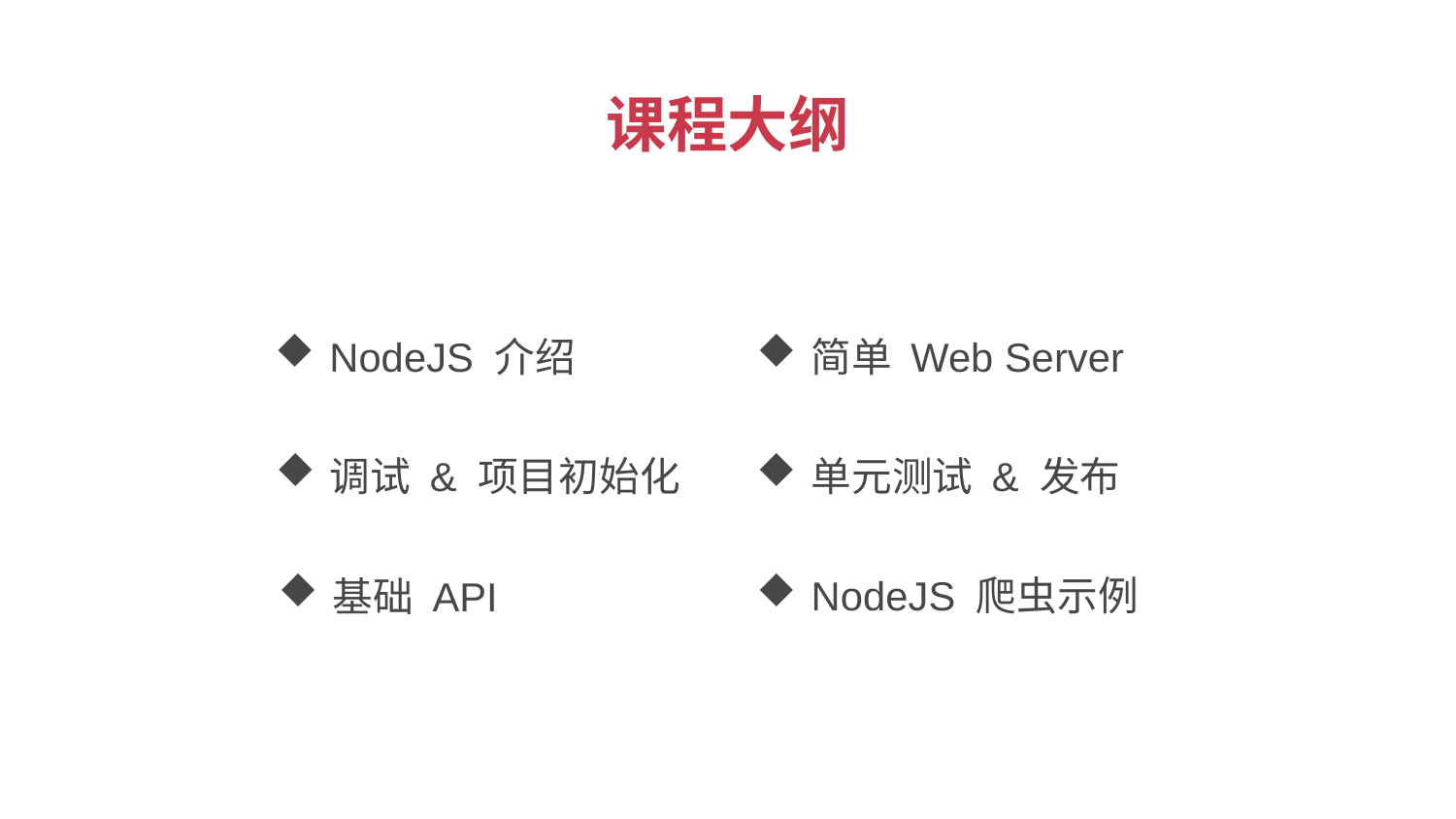

课程大纲
NodeJS 介绍
简单 Web Server
调试 & 项目初始化
单元测试 & 发布
NodeJS 爬虫示例
基础 API